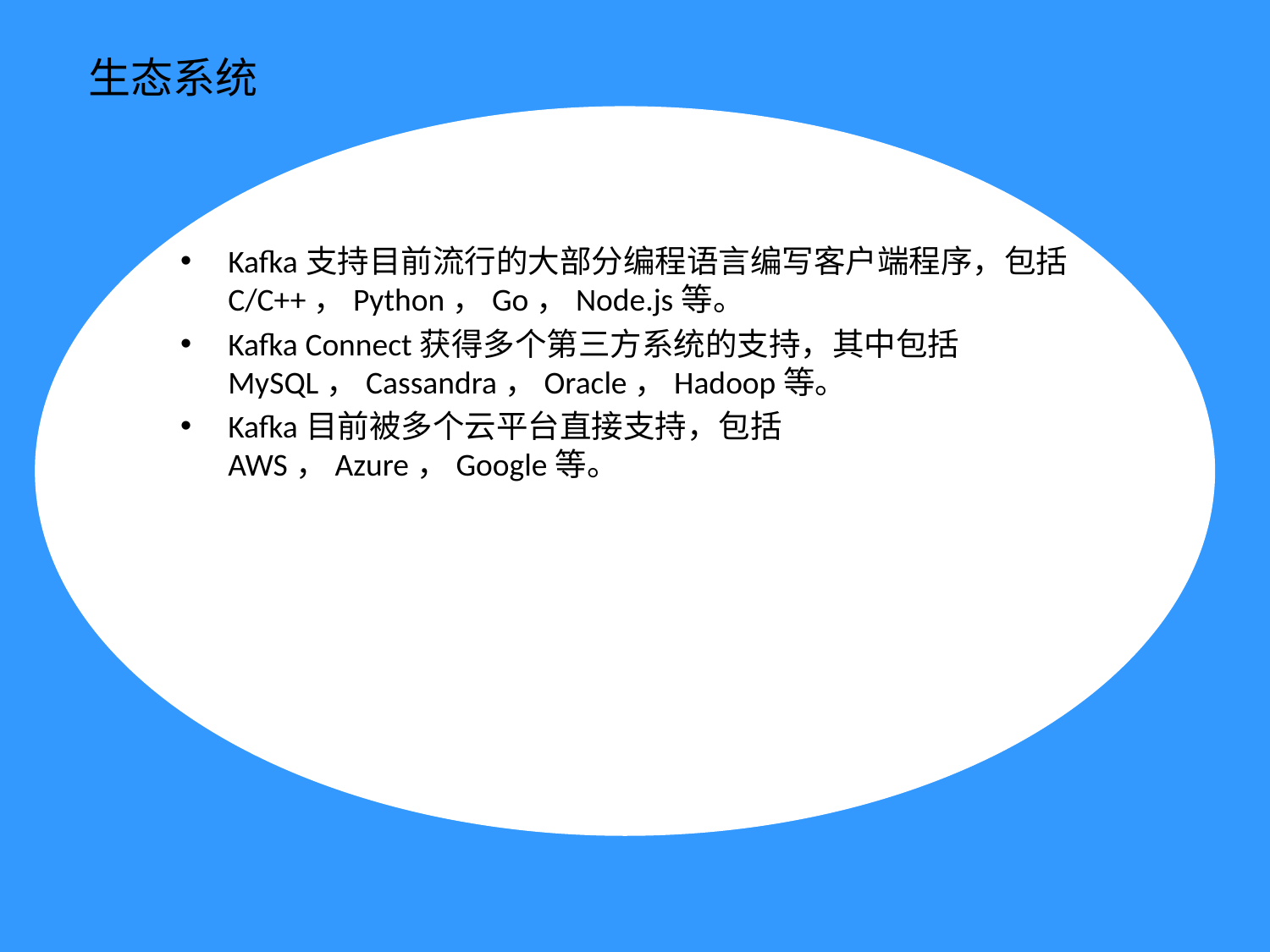

# 生态系统
Kafka支持目前流行的大部分编程语言编写客户端程序，包括C/C++，Python，Go，Node.js等。
Kafka Connect获得多个第三方系统的支持，其中包括MySQL，Cassandra，Oracle，Hadoop等。
Kafka目前被多个云平台直接支持，包括AWS，Azure，Google等。